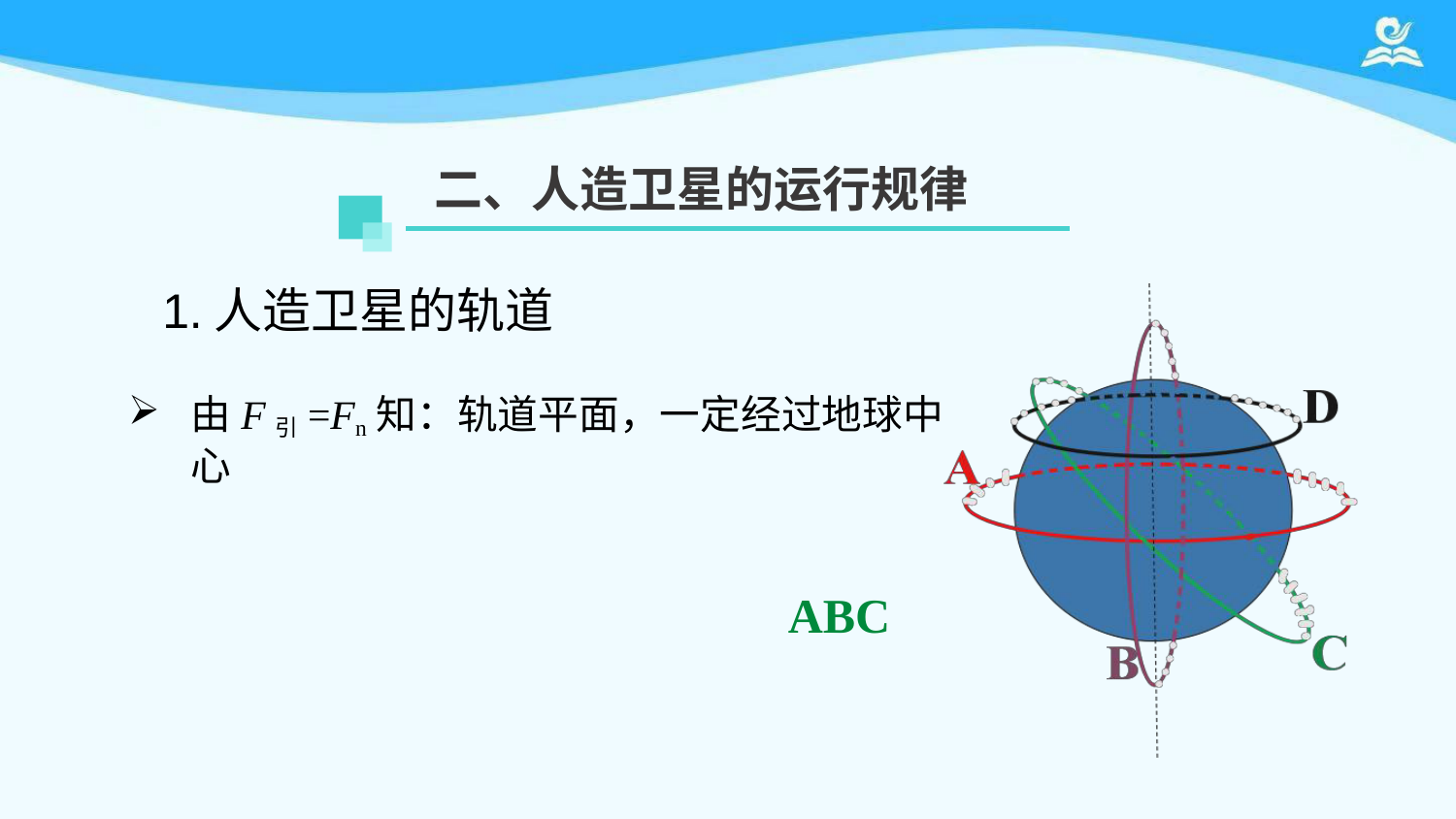

# 二、人造卫星的运行规律

1.人造卫星的轨道
由F引=Fn知：轨道平面，一定经过地球中心

ABC